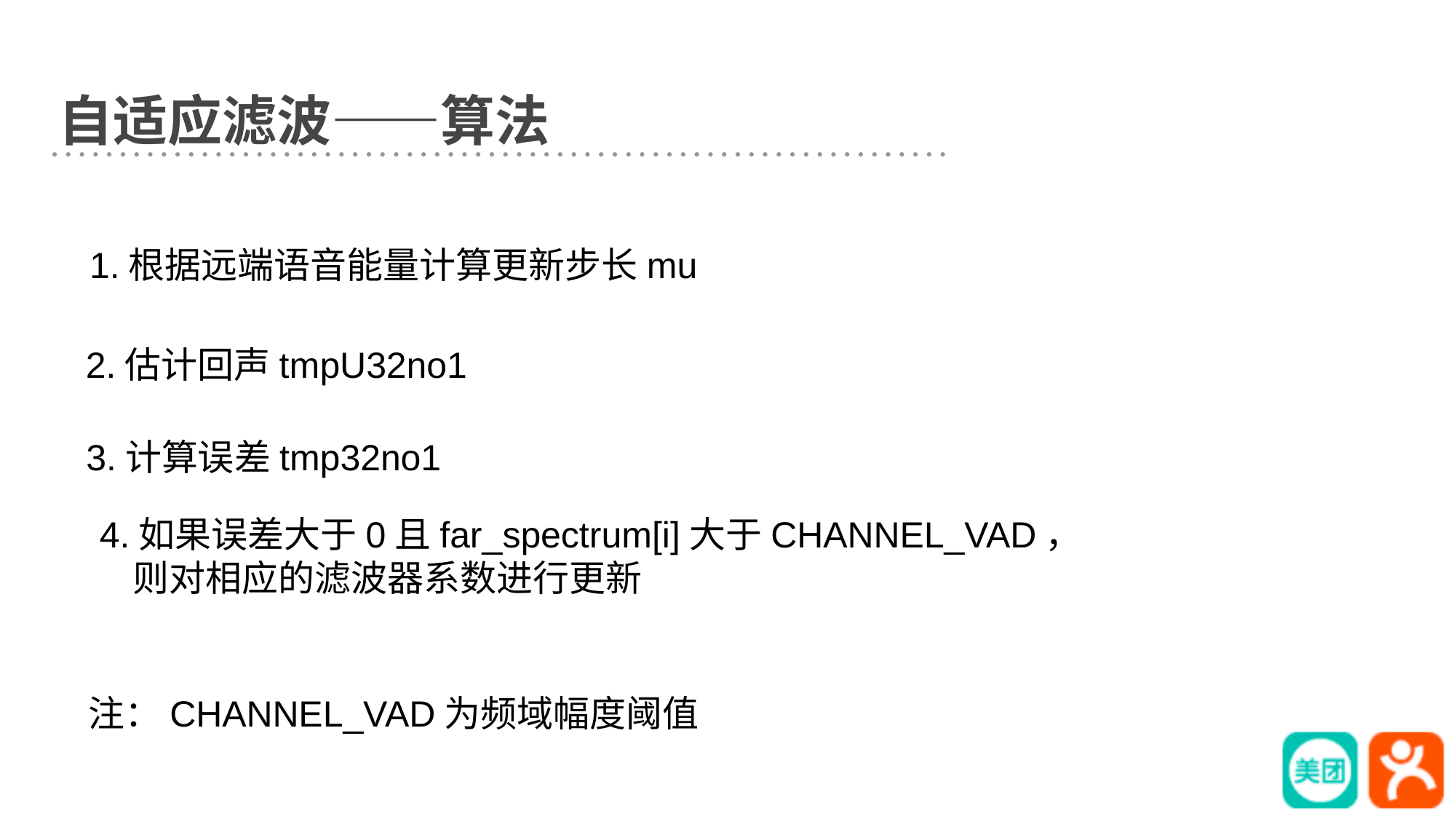

自适应滤波——算法

1.根据远端语音能量计算更新步长mu
2.估计回声tmpU32no1
3.计算误差tmp32no1
4.如果误差大于0且far_spectrum[i]大于CHANNEL_VAD，
   则对相应的滤波器系数进行更新
注：CHANNEL_VAD为频域幅度阈值